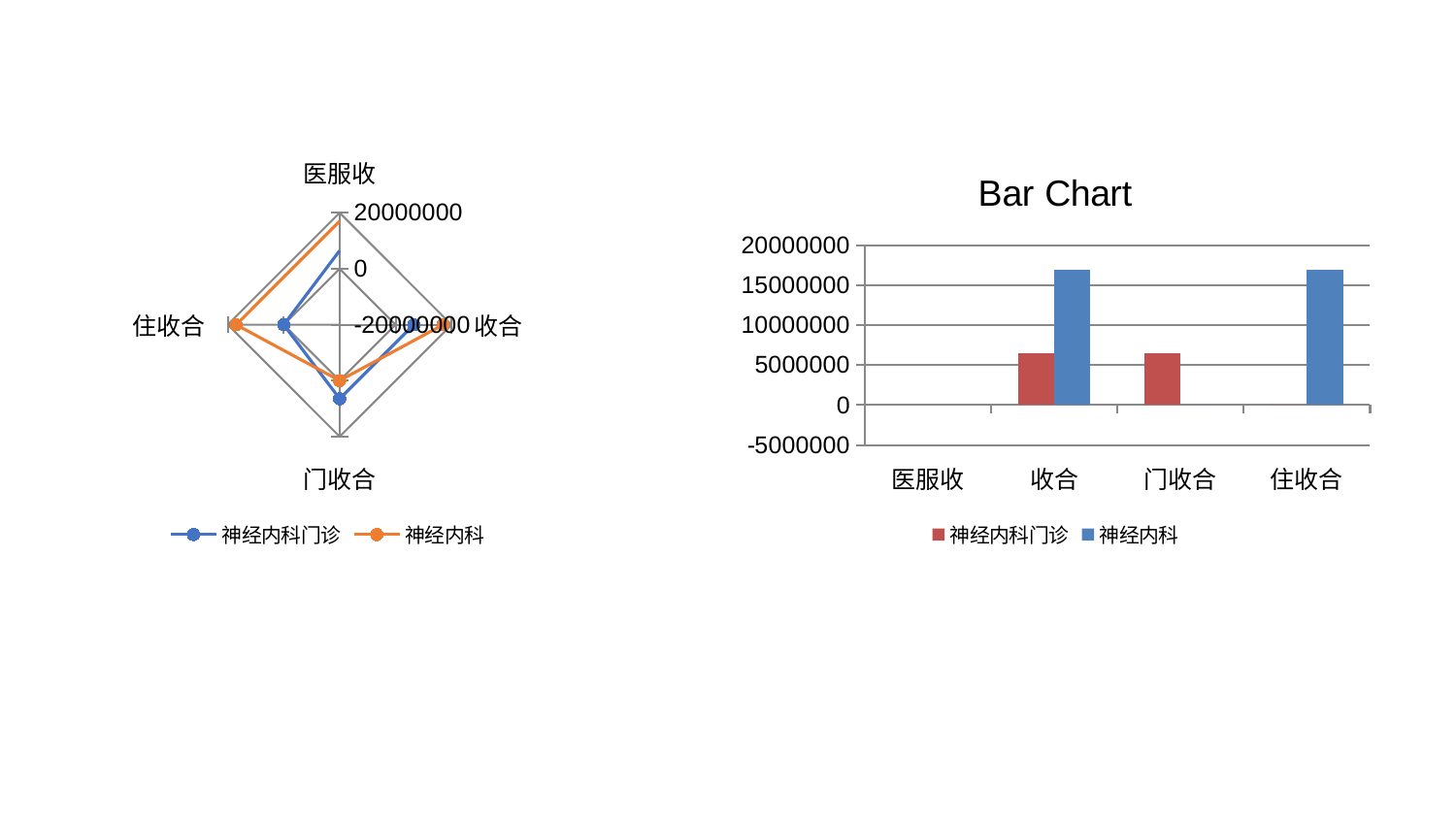

### Chart

| Category | 神经内科门诊 | 神经内科 |
|---|---|---|
| 医服收 | None | None |
| 收合 | 6493931.42 | 16992811.31 |
| 门收合 | 6493931.42 | -205.5 |
| 住收合 | 0.0 | 16993016.81 |

### Chart: Bar Chart

| Category | 神经内科门诊 | 神经内科 |
|---|---|---|
| 医服收 | None | None |
| 收合 | 6493931.42 | 16992811.31 |
| 门收合 | 6493931.42 | -205.5 |
| 住收合 | 0.0 | 16993016.81 |
2